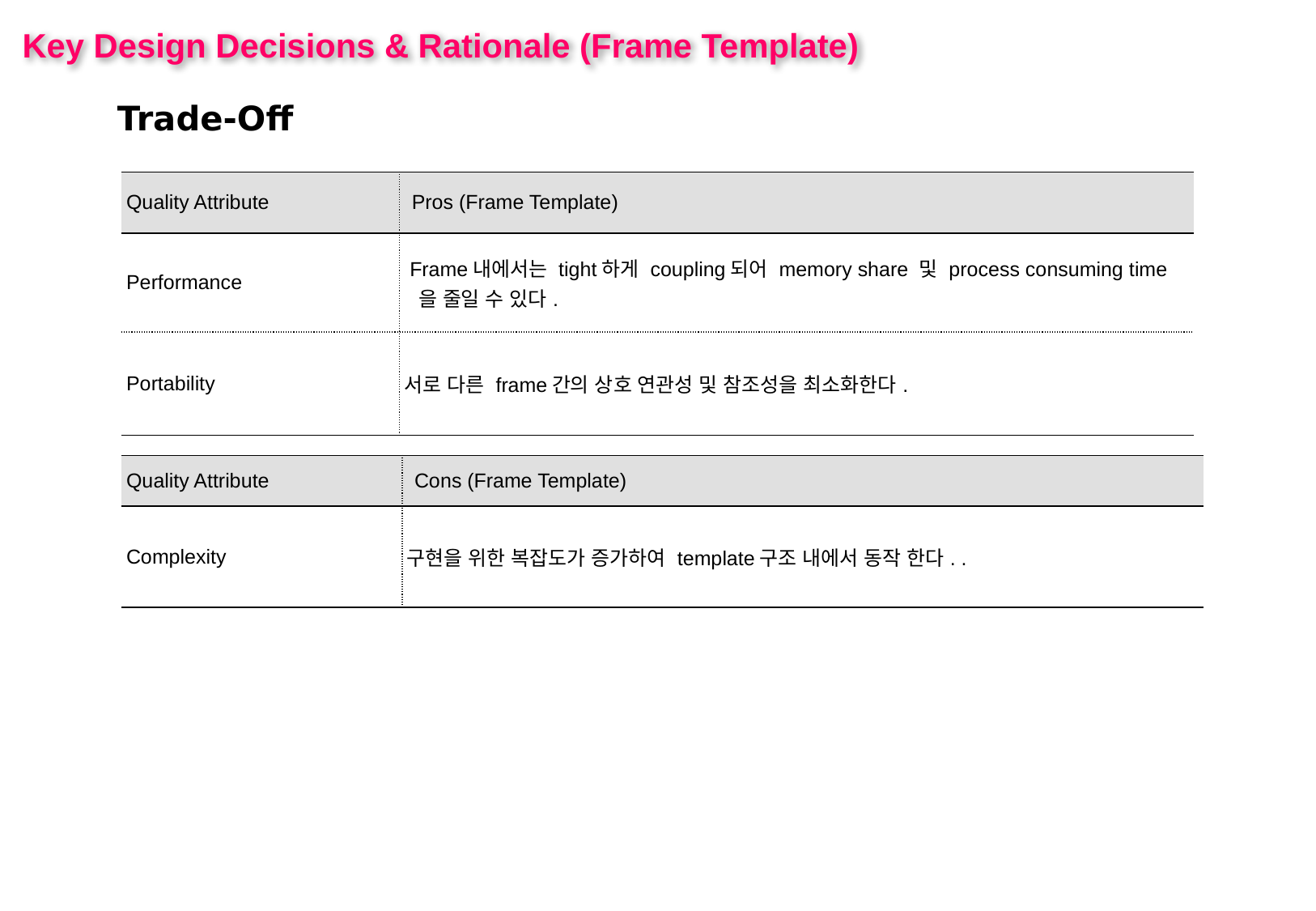

Key Design Decisions & Rationale (Frame Template)
Trade-Off
| Quality Attribute | Pros (Frame Template) |
| --- | --- |
| Performance | Frame내에서는 tight하게 coupling되어 memory share 및 process consuming time을 줄일 수 있다. |
| Portability | 서로 다른 frame간의 상호 연관성 및 참조성을 최소화한다. |
| Quality Attribute | Cons (Frame Template) |
| --- | --- |
| Complexity | 구현을 위한 복잡도가 증가하여 template구조 내에서 동작 한다. . |